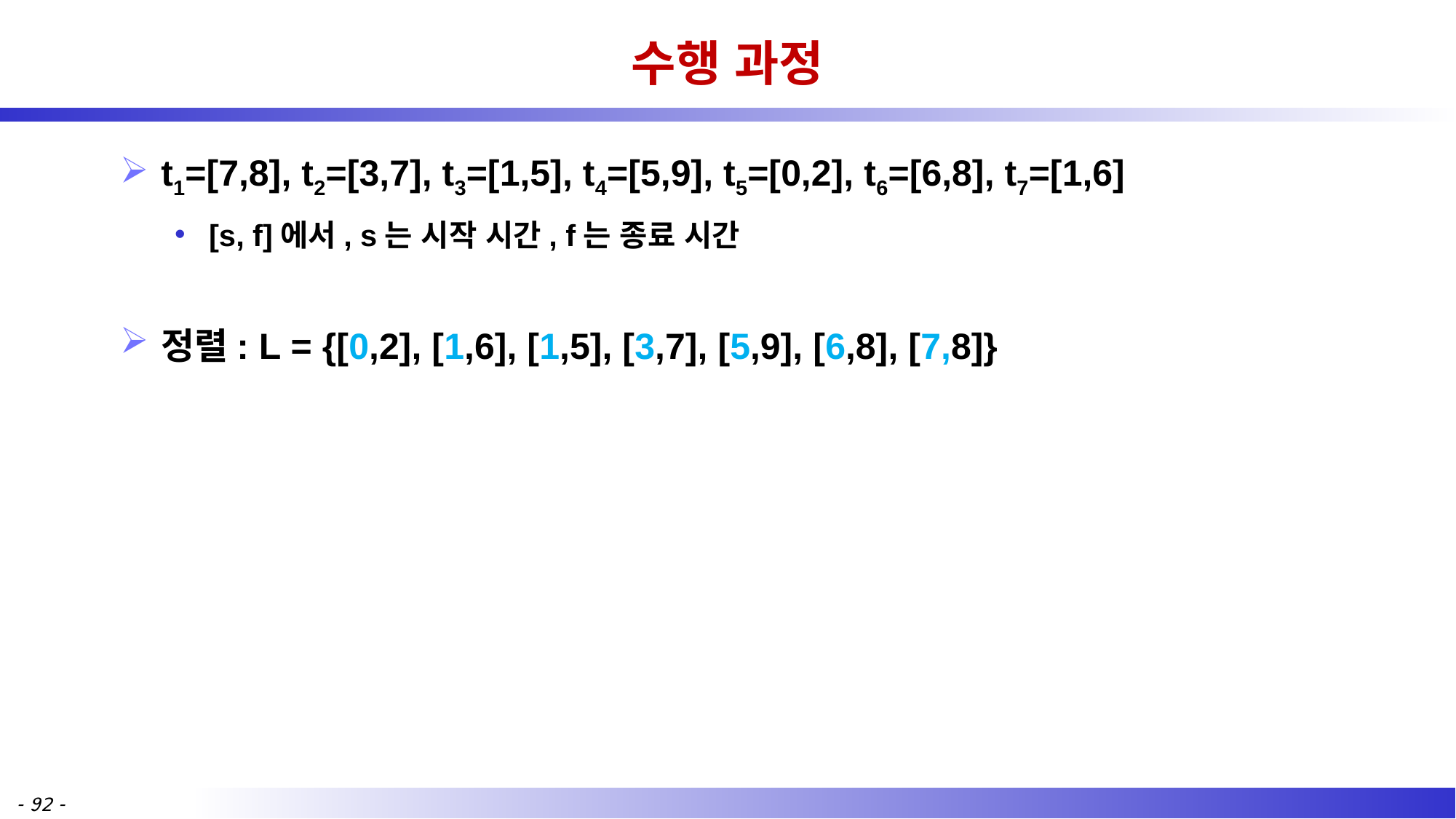

# 수행 과정
t1=[7,8], t2=[3,7], t3=[1,5], t4=[5,9], t5=[0,2], t6=[6,8], t7=[1,6]
[s, f]에서, s는 시작 시간, f는 종료 시간

정렬: L = {[0,2], [1,6], [1,5], [3,7], [5,9], [6,8], [7,8]}
- 92 -